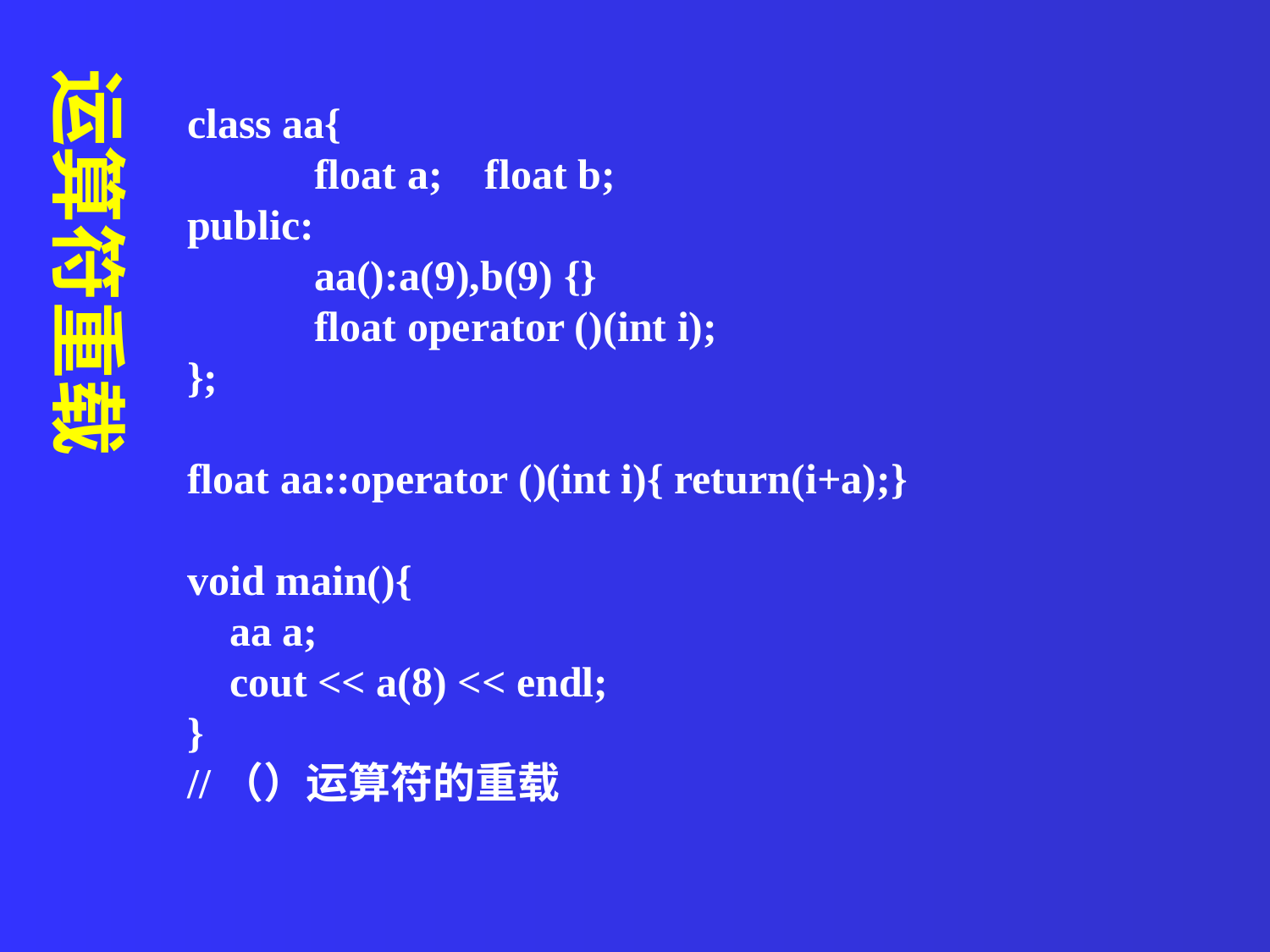

运算符重载
class aa{
	float a;    float b;
public:
	aa():a(9),b(9) {}
	float operator ()(int i);
};

float aa::operator ()(int i){ return(i+a);}

void main(){
    aa a;
    cout << a(8) << endl;
}
//（）运算符的重载